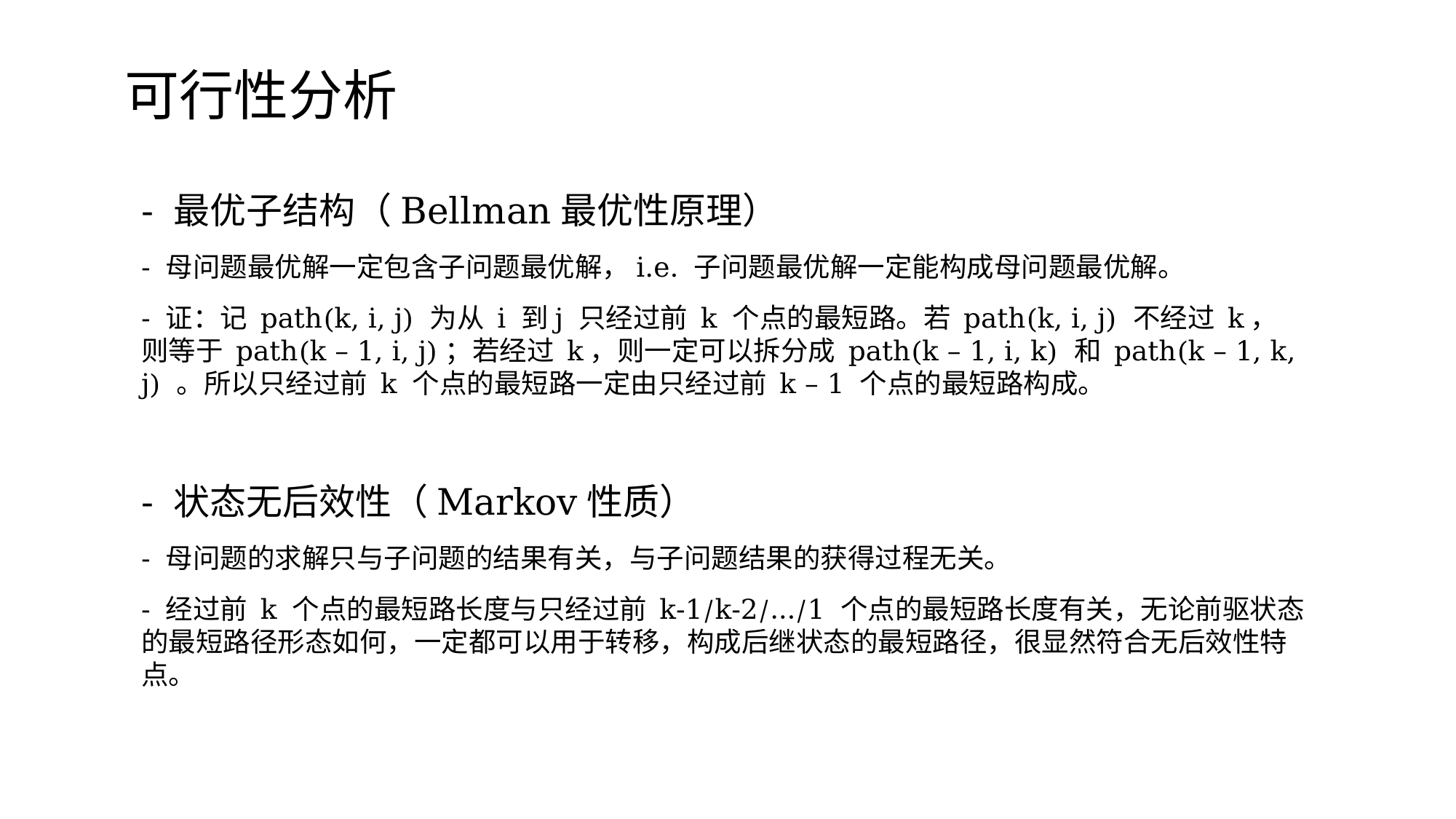

可行性分析
- 最优子结构（Bellman最优性原理）
- 母问题最优解一定包含子问题最优解，i.e. 子问题最优解一定能构成母问题最优解。
- 证：记 path(k, i, j) 为从 i 到j 只经过前 k 个点的最短路。若 path(k, i, j) 不经过 k，则等于 path(k – 1, i, j)；若经过 k，则一定可以拆分成 path(k – 1, i, k) 和 path(k – 1, k, j) 。所以只经过前 k 个点的最短路一定由只经过前 k – 1 个点的最短路构成。

- 状态无后效性（Markov性质）
- 母问题的求解只与子问题的结果有关，与子问题结果的获得过程无关。
- 经过前 k 个点的最短路长度与只经过前 k-1/k-2/…/1 个点的最短路长度有关，无论前驱状态的最短路径形态如何，一定都可以用于转移，构成后继状态的最短路径，很显然符合无后效性特点。